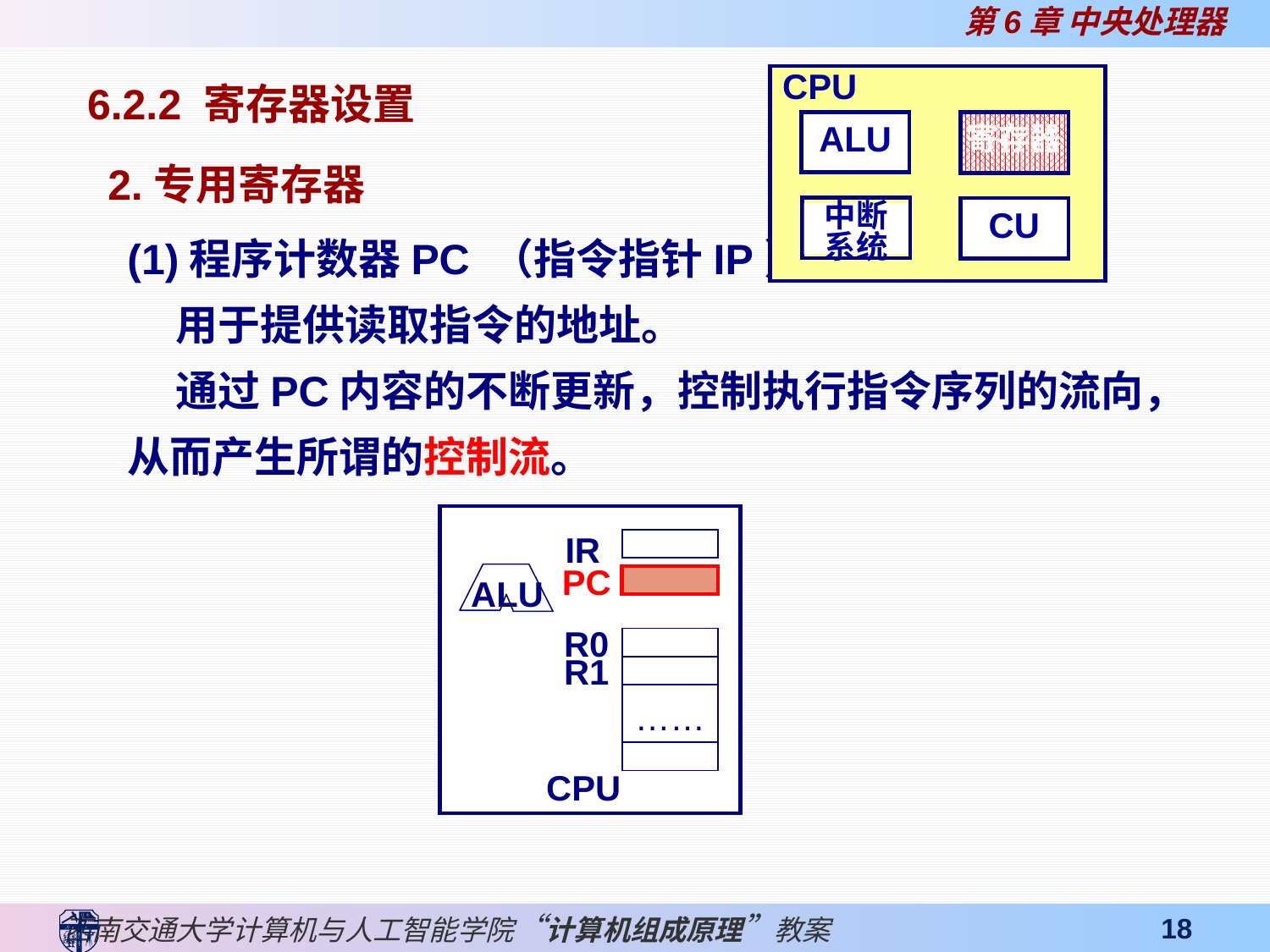

CPU

ALU
寄存器

中断
系统
CU
6.2.2 寄存器设置
2.专用寄存器
(1)程序计数器PC （指令指针IP）
    用于提供读取指令的地址。
    通过PC内容的不断更新，控制执行指令序列的流向，从而产生所谓的控制流。

IR

PC

ALU
R0

R1

……

CPU